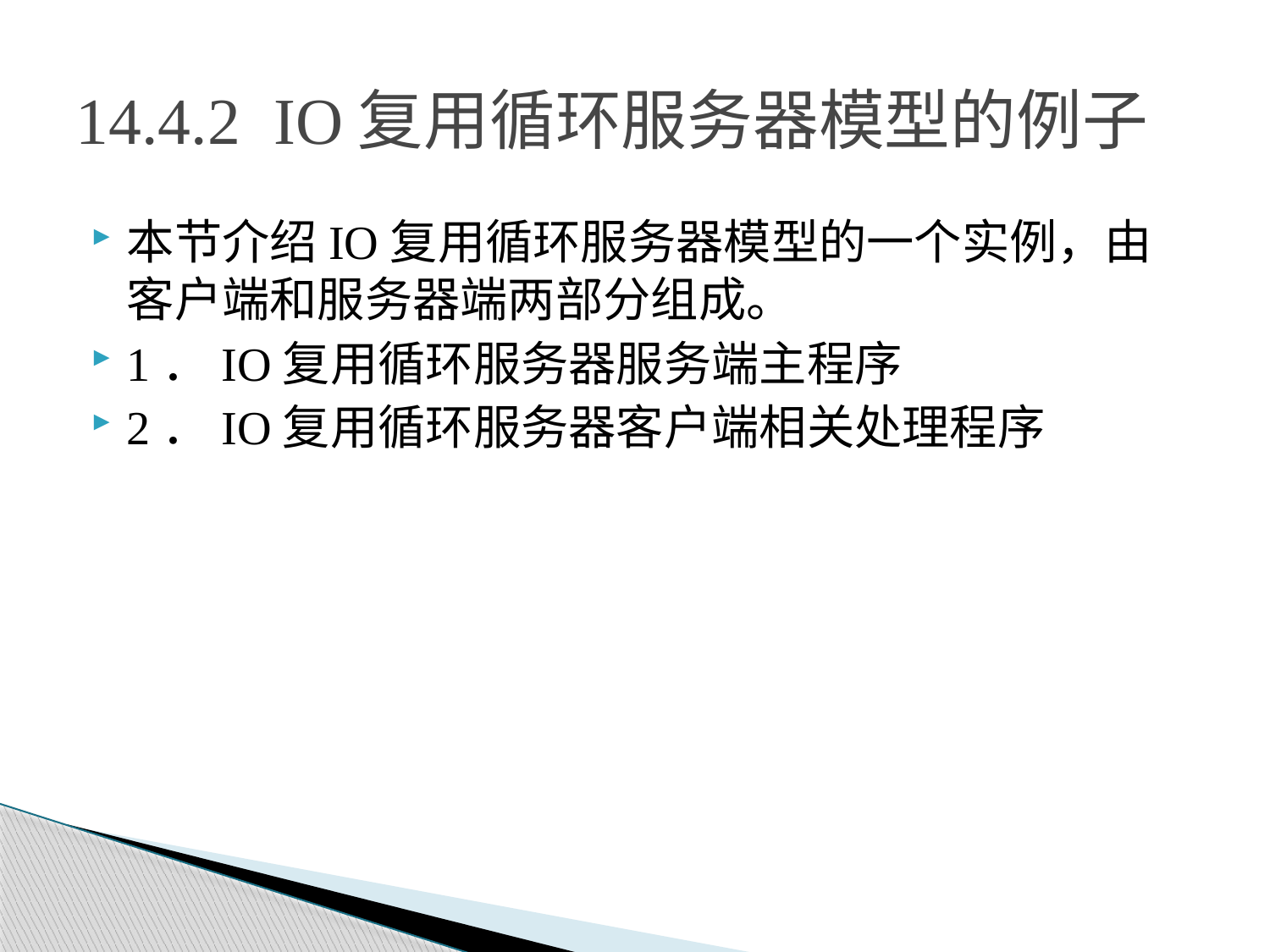

# 14.4.2  IO复用循环服务器模型的例子
本节介绍IO复用循环服务器模型的一个实例，由客户端和服务器端两部分组成。
1．IO复用循环服务器服务端主程序
2．IO复用循环服务器客户端相关处理程序